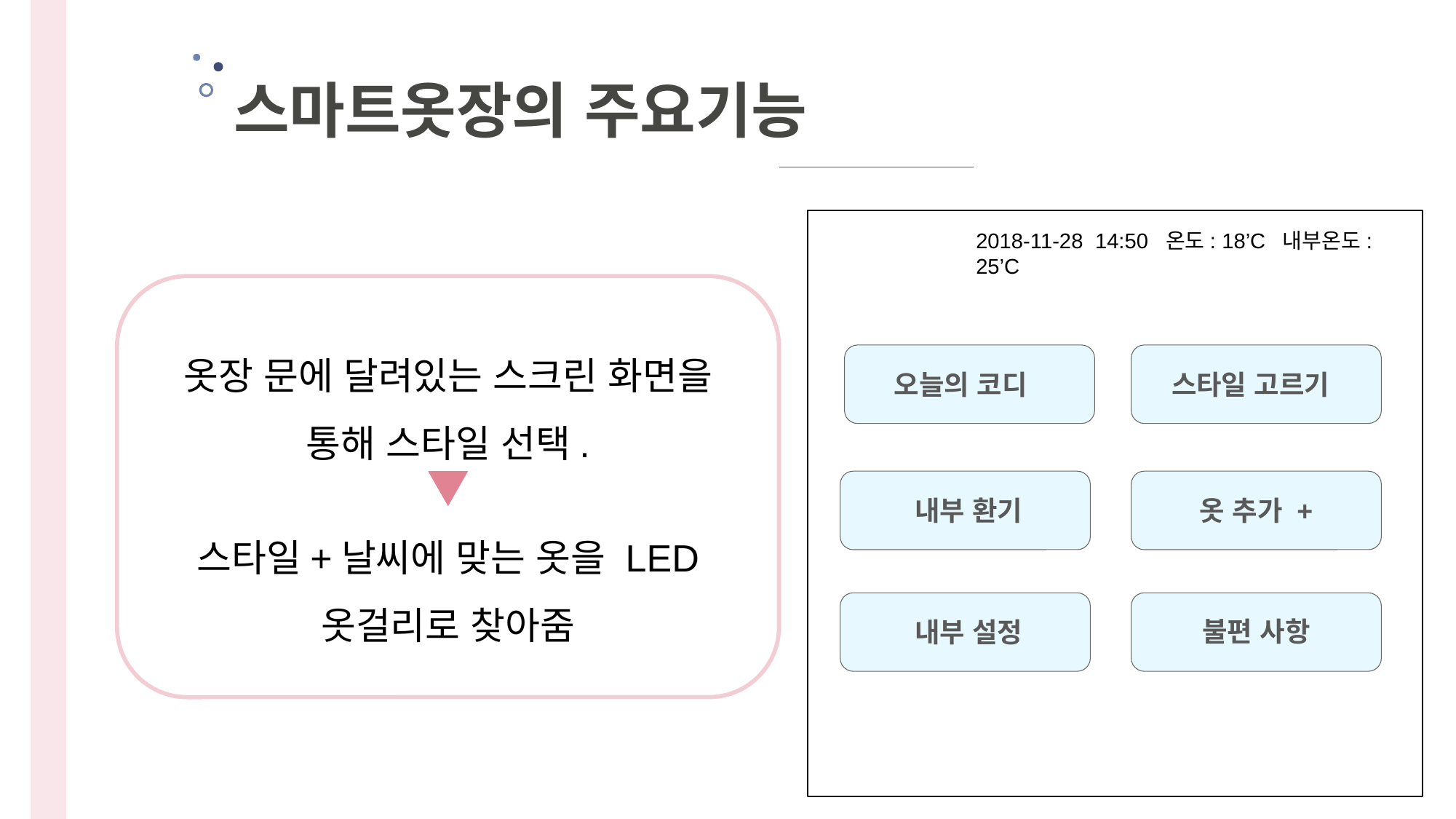

스마트옷장의 주요기능

2018-11-28  14:50  온도: 18’C  내부온도: 25’C

옷장 문에 달려있는 스크린 화면을 통해 스타일 선택.

스타일+날씨에 맞는 옷을 LED 옷걸리로 찾아줌

오늘의 코디
스타일 고르기

내부 환기
옷 추가 +

불편 사항
내부 설정